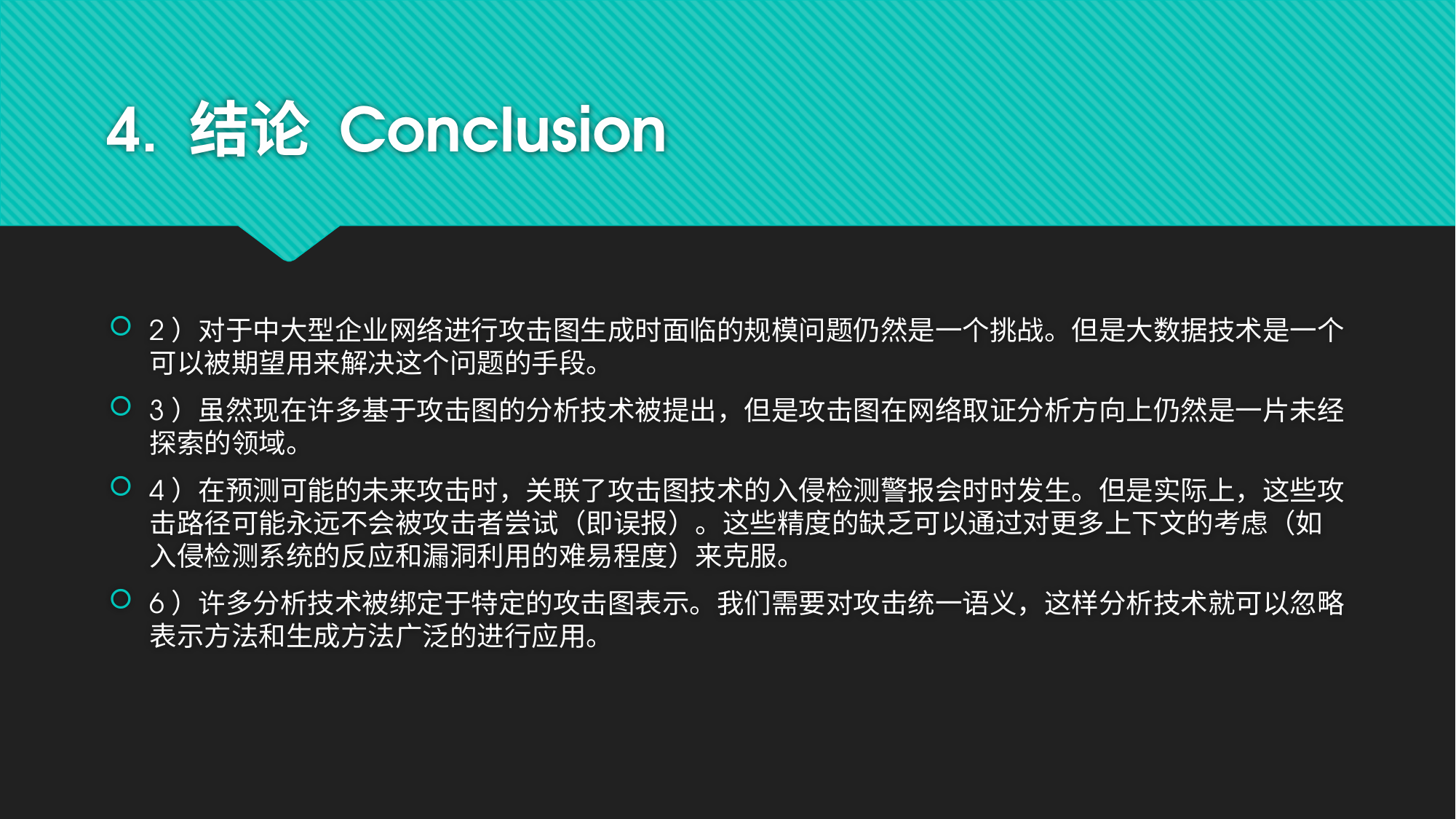

# 4. 结论 Conclusion
2）对于中大型企业网络进行攻击图生成时面临的规模问题仍然是一个挑战。但是大数据技术是一个可以被期望用来解决这个问题的手段。
3）虽然现在许多基于攻击图的分析技术被提出，但是攻击图在网络取证分析方向上仍然是一片未经探索的领域。
4）在预测可能的未来攻击时，关联了攻击图技术的入侵检测警报会时时发生。但是实际上，这些攻击路径可能永远不会被攻击者尝试（即误报）。这些精度的缺乏可以通过对更多上下文的考虑（如入侵检测系统的反应和漏洞利用的难易程度）来克服。
6）许多分析技术被绑定于特定的攻击图表示。我们需要对攻击统一语义，这样分析技术就可以忽略表示方法和生成方法广泛的进行应用。